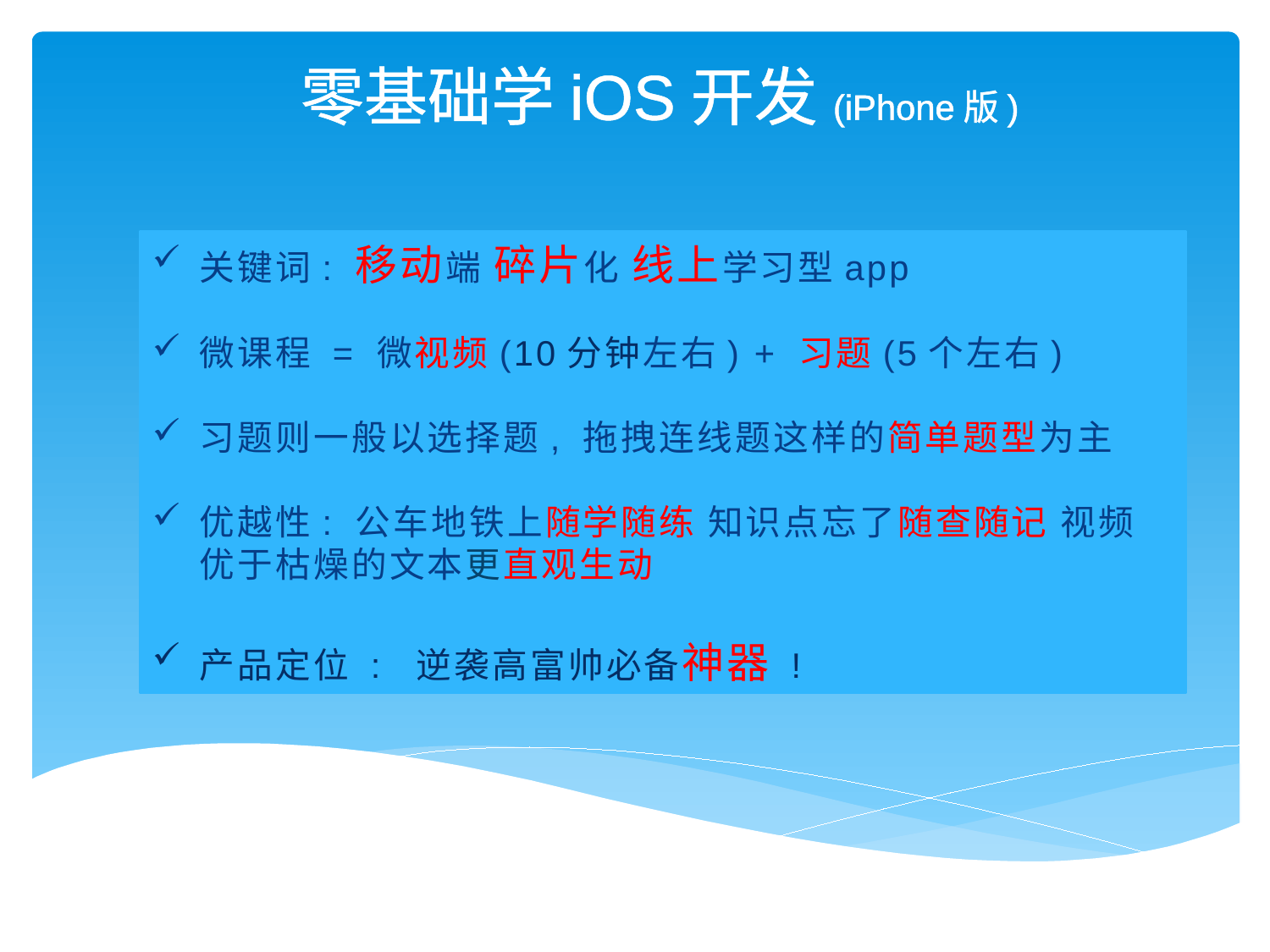

零基础学iOS开发(iPhone版)
关键词: 移动端 碎片化 线上学习型app

微课程 = 微视频(10分钟左右) + 习题(5个左右)

习题则一般以选择题, 拖拽连线题这样的简单题型为主

优越性: 公车地铁上随学随练 知识点忘了随查随记 视频优于枯燥的文本更直观生动

产品定位 :  逆袭高富帅必备神器 !